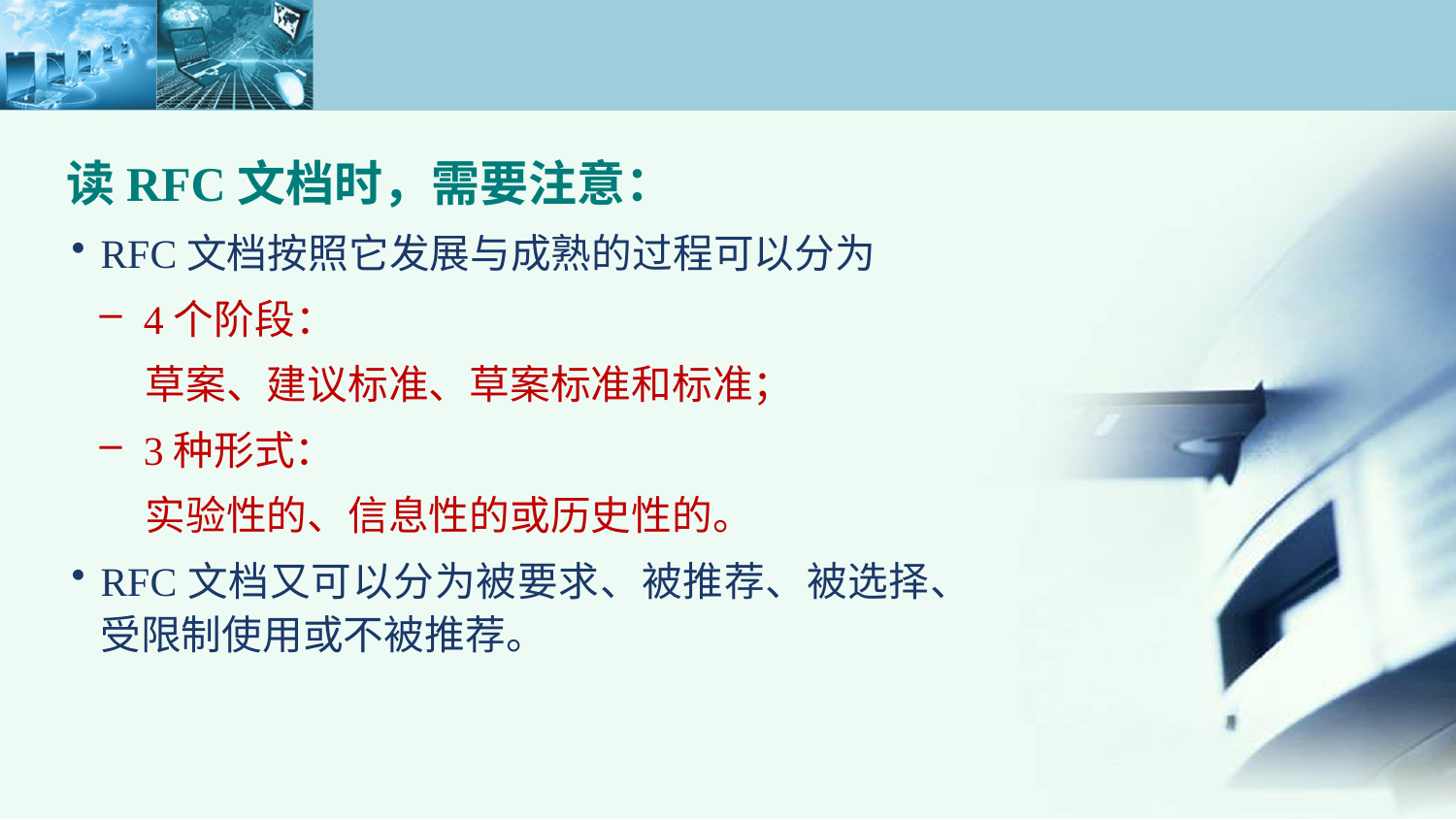

读RFC文档时，需要注意：
RFC文档按照它发展与成熟的过程可以分为
4个阶段：
    草案、建议标准、草案标准和标准；
3种形式：
    实验性的、信息性的或历史性的。
RFC文档又可以分为被要求、被推荐、被选择、受限制使用或不被推荐。